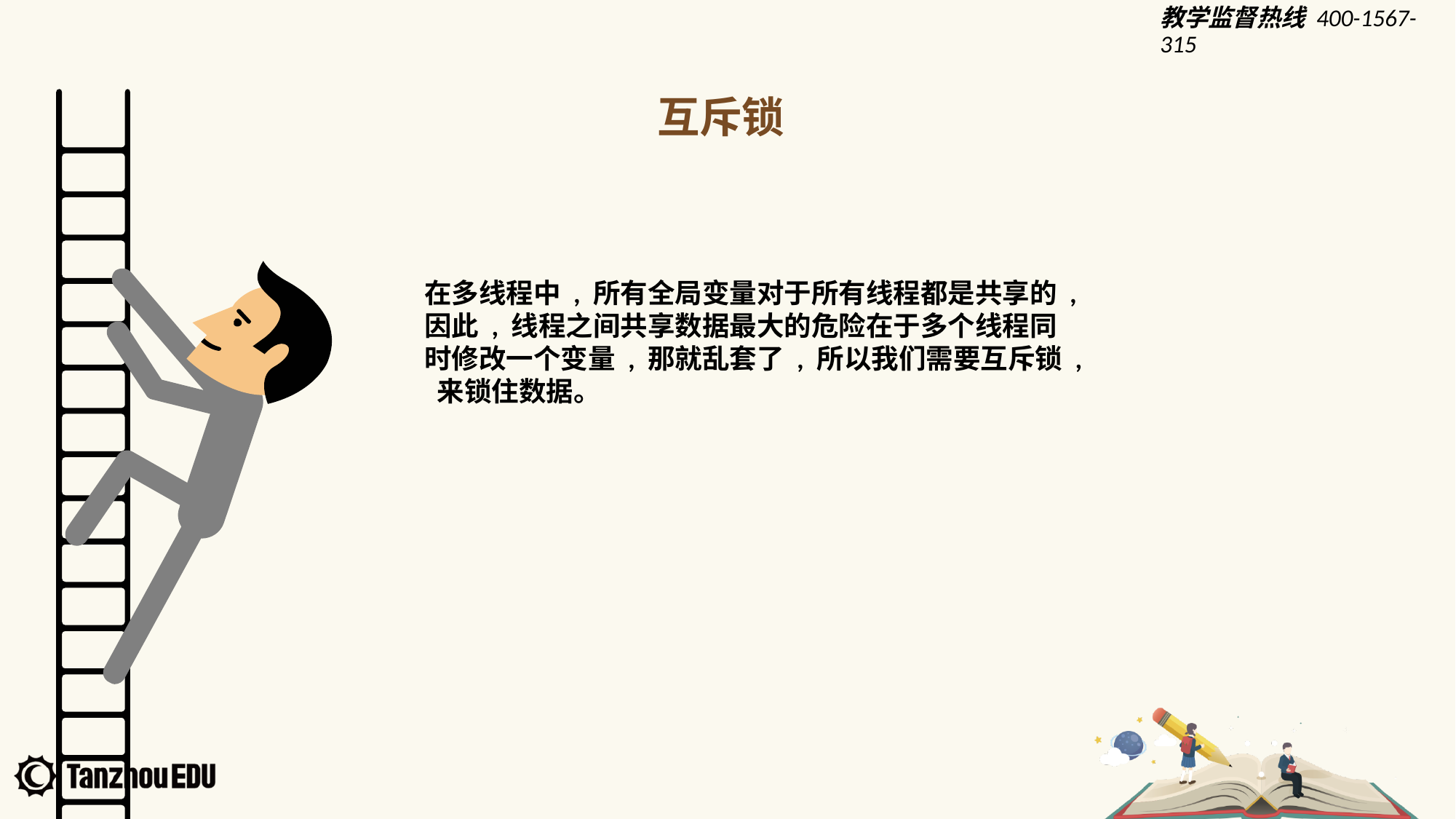

互斥锁

在多线程中 , 所有全局变量对于所有线程都是共享的 , 因此 , 线程之间共享数据最大的危险在于多个线程同时修改一个变量 , 那就乱套了 , 所以我们需要互斥锁 , 来锁住数据。